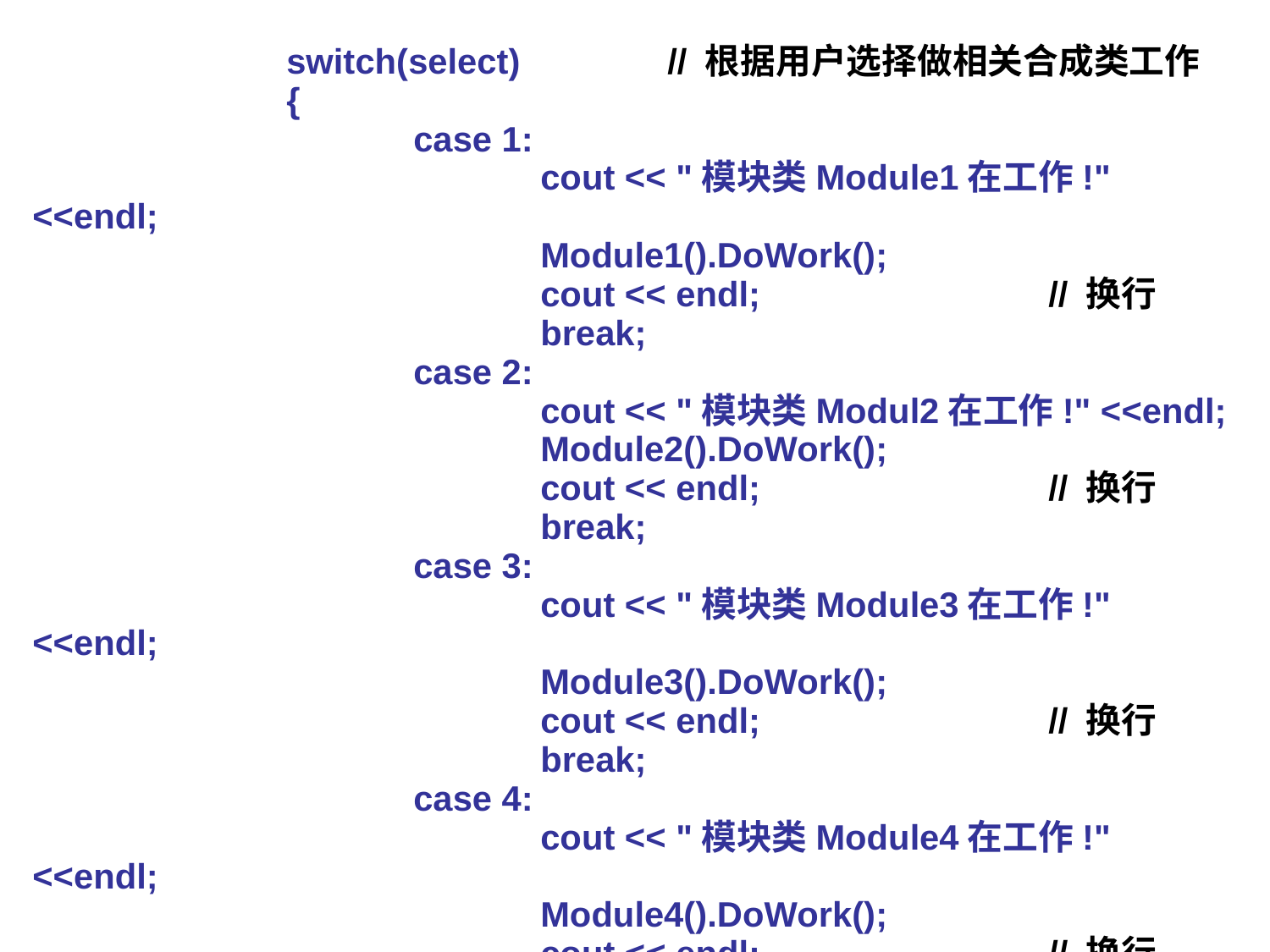

switch(select)		// 根据用户选择做相关合成类工作
		{										case 1:
				cout << "模块类Module1在工作!" <<endl;
				Module1().DoWork();
				cout << endl;			// 换行
				break;
			case 2:
				cout << "模块类Modul2在工作!" <<endl;
				Module2().DoWork();
				cout << endl;			// 换行
				break;
			case 3:
				cout << "模块类Module3在工作!" <<endl;
				Module3().DoWork();
				cout << endl;			// 换行
				break;
			case 4:
				cout << "模块类Module4在工作!" <<endl;
				Module4().DoWork();
				cout << endl;			// 换行
				break;